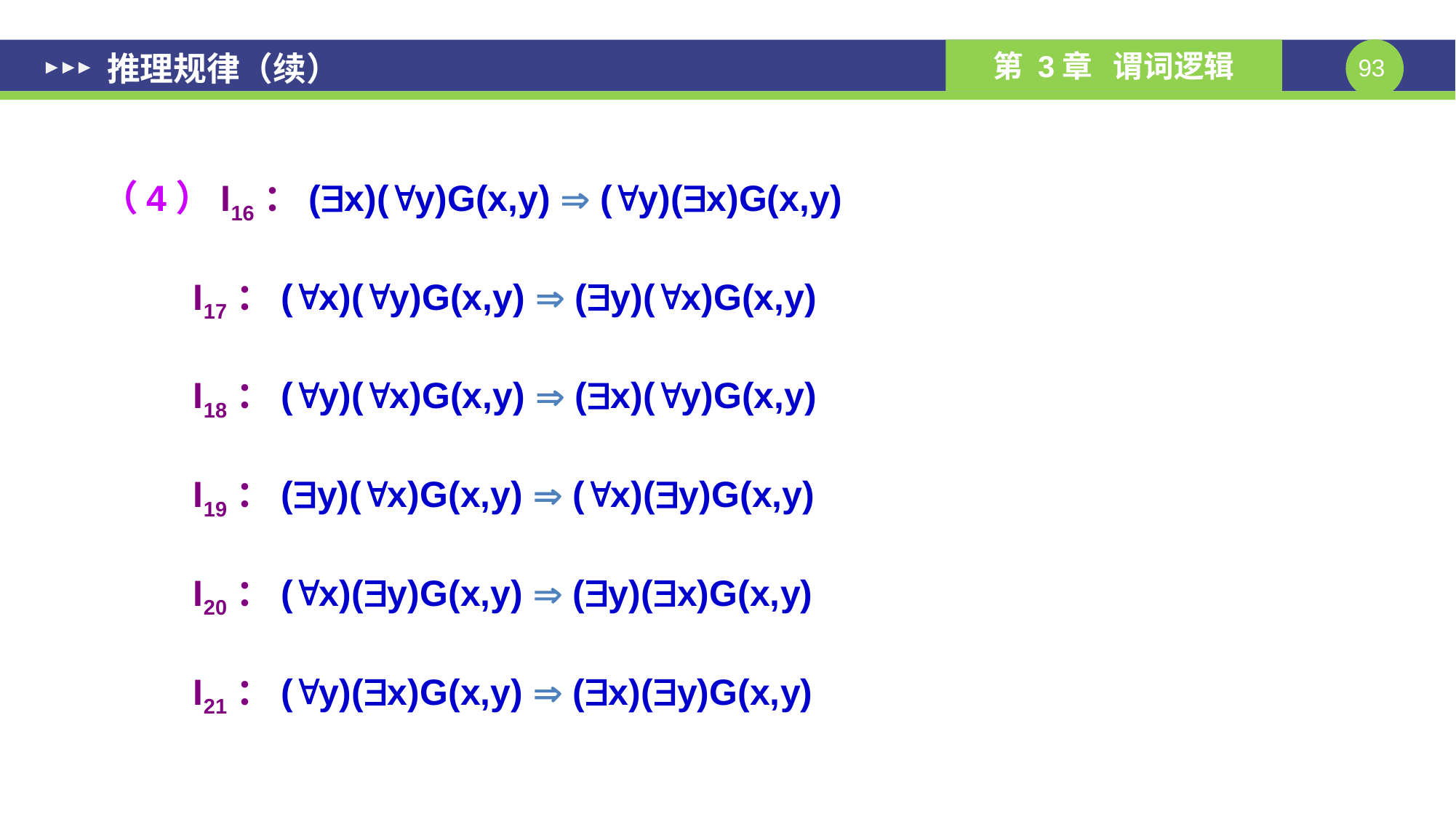

# 推理规律（续）
（4）I16：(∃x)(∀y)G(x,y) ⇒ (∀y)(∃x)G(x,y)
         I17：(∀x)(∀y)G(x,y) ⇒ (∃y)(∀x)G(x,y)
         I18：(∀y)(∀x)G(x,y) ⇒ (∃x)(∀y)G(x,y)
         I19：(∃y)(∀x)G(x,y) ⇒ (∀x)(∃y)G(x,y)
         I20：(∀x)(∃y)G(x,y) ⇒ (∃y)(∃x)G(x,y)
         I21：(∀y)(∃x)G(x,y) ⇒ (∃x)(∃y)G(x,y)